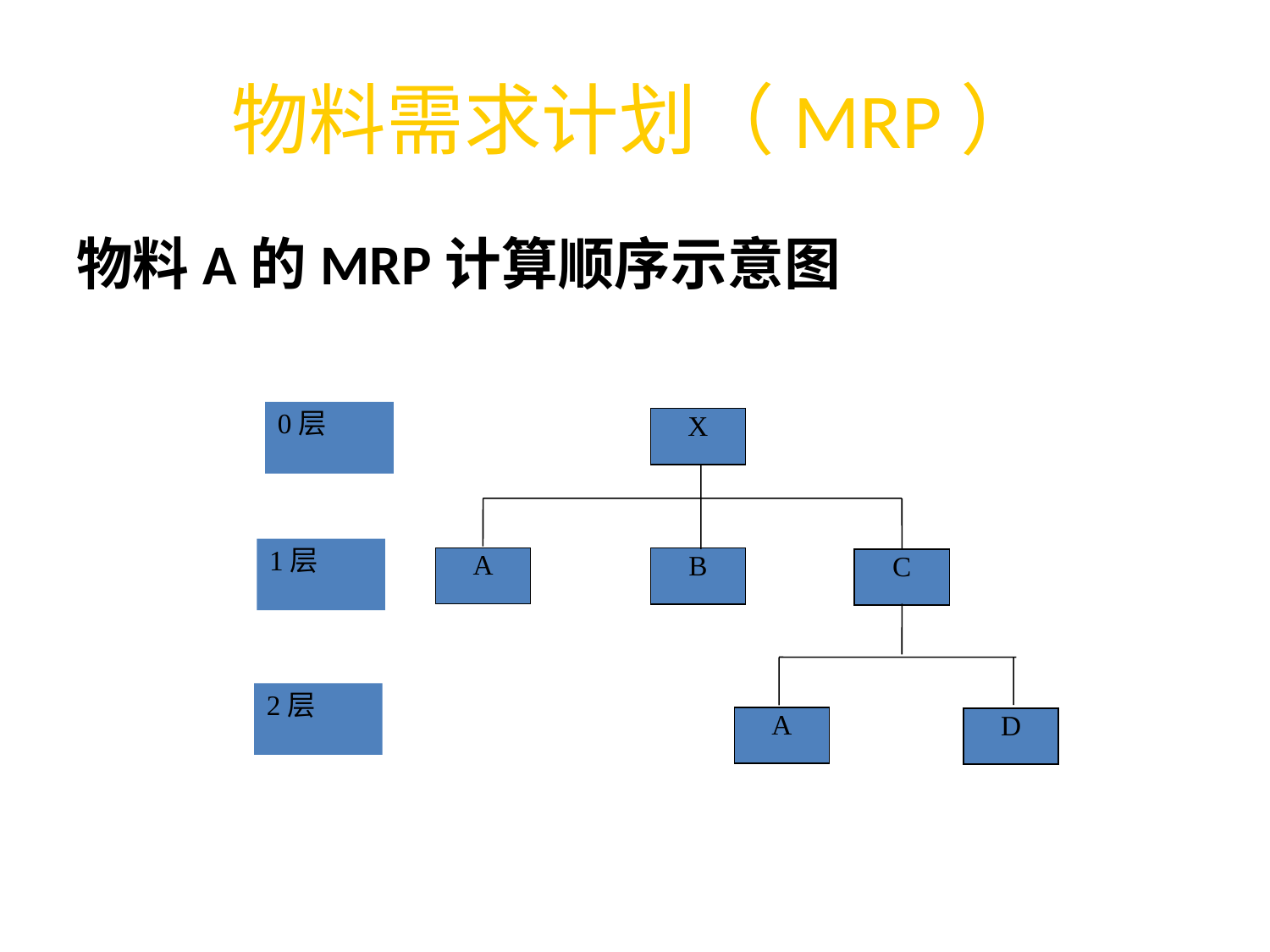

# 物料需求计划（MRP）
物料A的MRP计算顺序示意图
0层
1层
2层
X

A
B
C

A
D